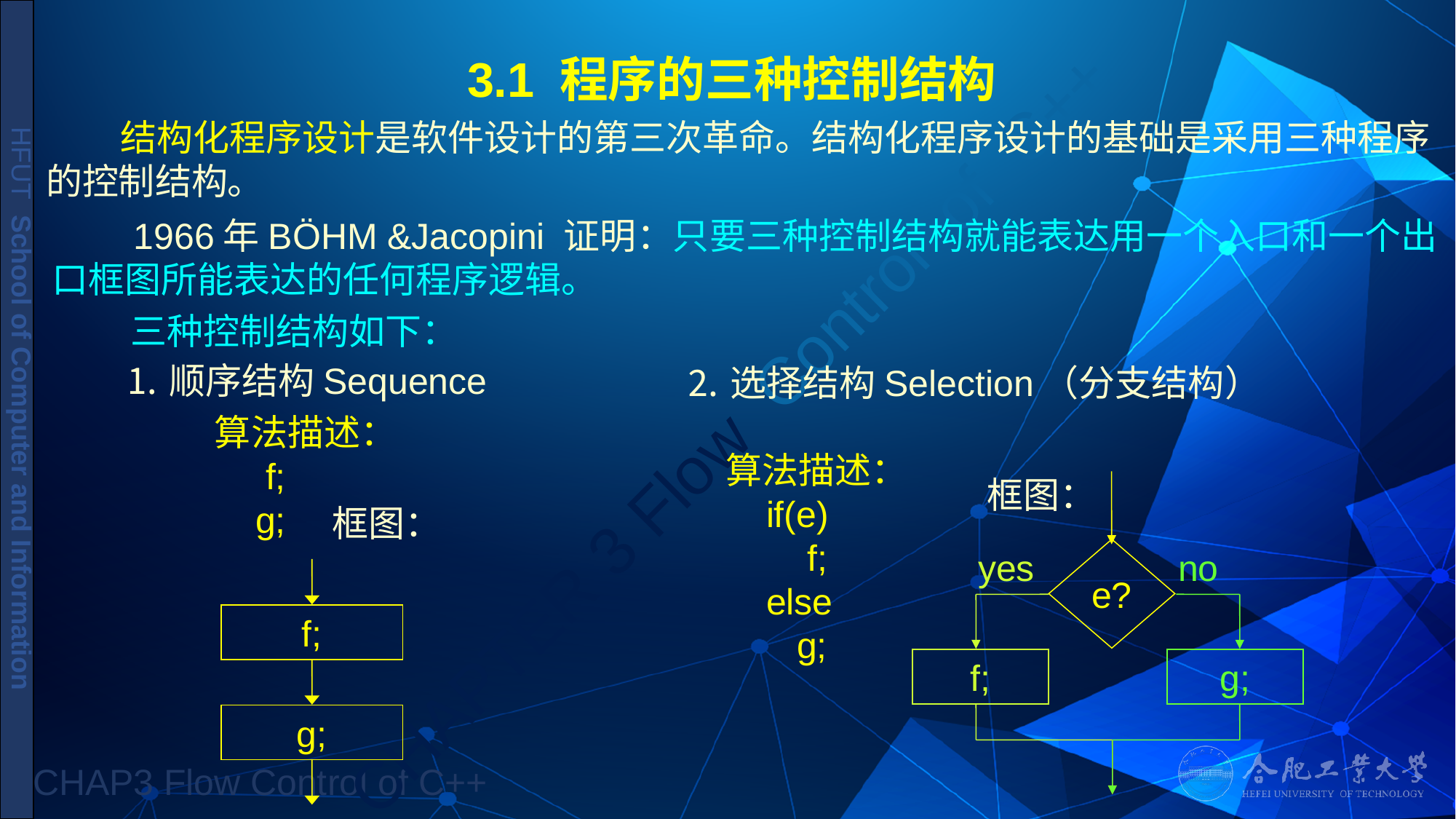

# 3.1 程序的三种控制结构
        结构化程序设计是软件设计的第三次革命。结构化程序设计的基础是采用三种程序的控制结构。
        1966年BÖHM &Jacopini 证明：只要三种控制结构就能表达用一个入口和一个出口框图所能表达的任何程序逻辑。
三种控制结构如下：
⒈顺序结构Sequence
⒉选择结构Selection（分支结构）
算法描述：
     f;
    g;
算法描述：
    if(e)
        f;
    else
       g;
框图：

框图：
e?
yes
no

f;
f;
g;

g;